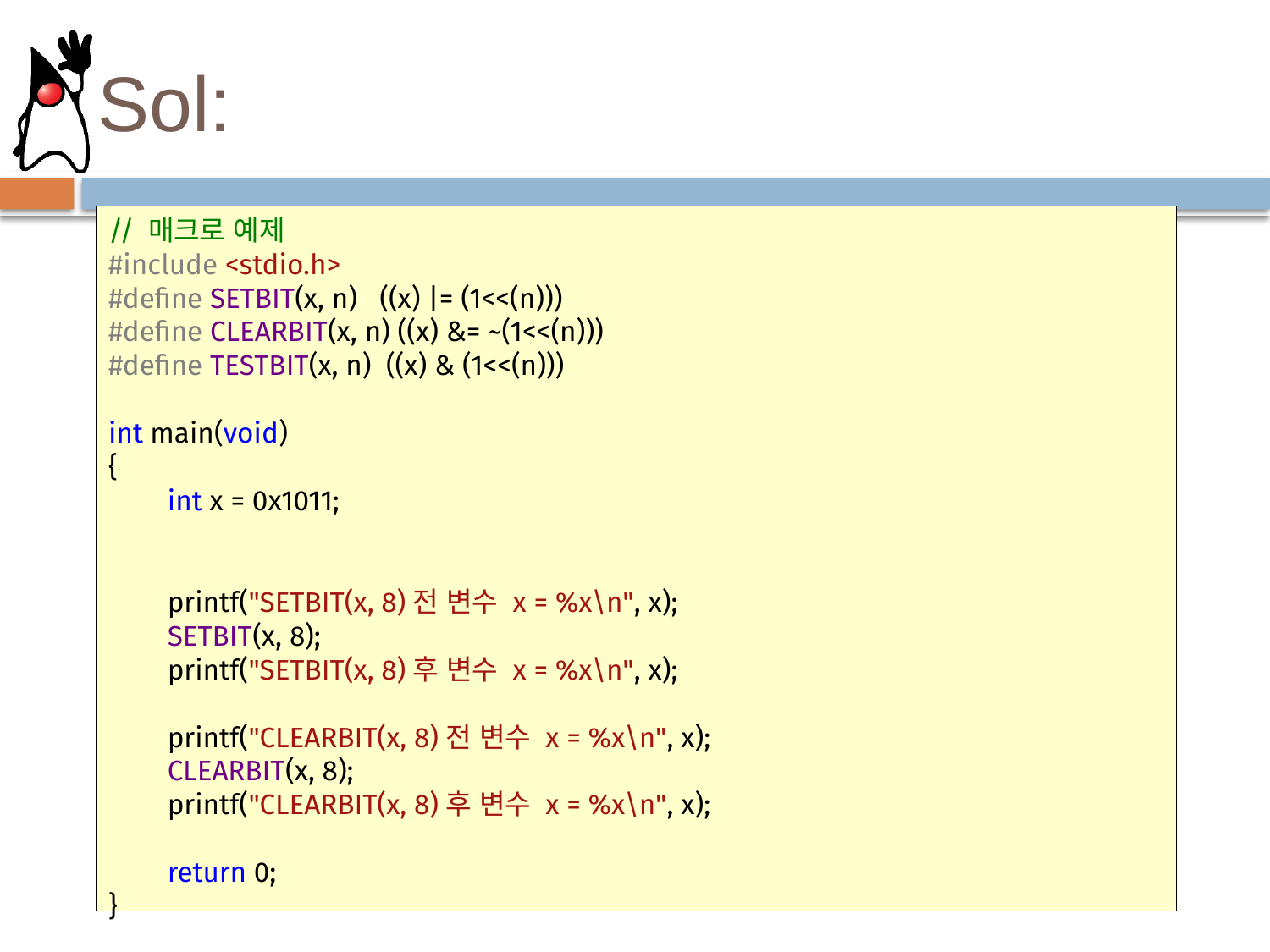

# Sol:
// 매크로 예제
#include <stdio.h>
#define SETBIT(x, n)   ((x) |= (1<<(n)))
#define CLEARBIT(x, n) ((x) &= ~(1<<(n)))
#define TESTBIT(x, n)  ((x) & (1<<(n)))

int main(void)
{
        int x = 0x1011;

        printf("SETBIT(x, 8)전 변수 x = %x\n", x);
        SETBIT(x, 8);
        printf("SETBIT(x, 8)후 변수 x = %x\n", x);

        printf("CLEARBIT(x, 8)전 변수 x = %x\n", x);
        CLEARBIT(x, 8);
        printf("CLEARBIT(x, 8)후 변수 x = %x\n", x);

        return 0;
}